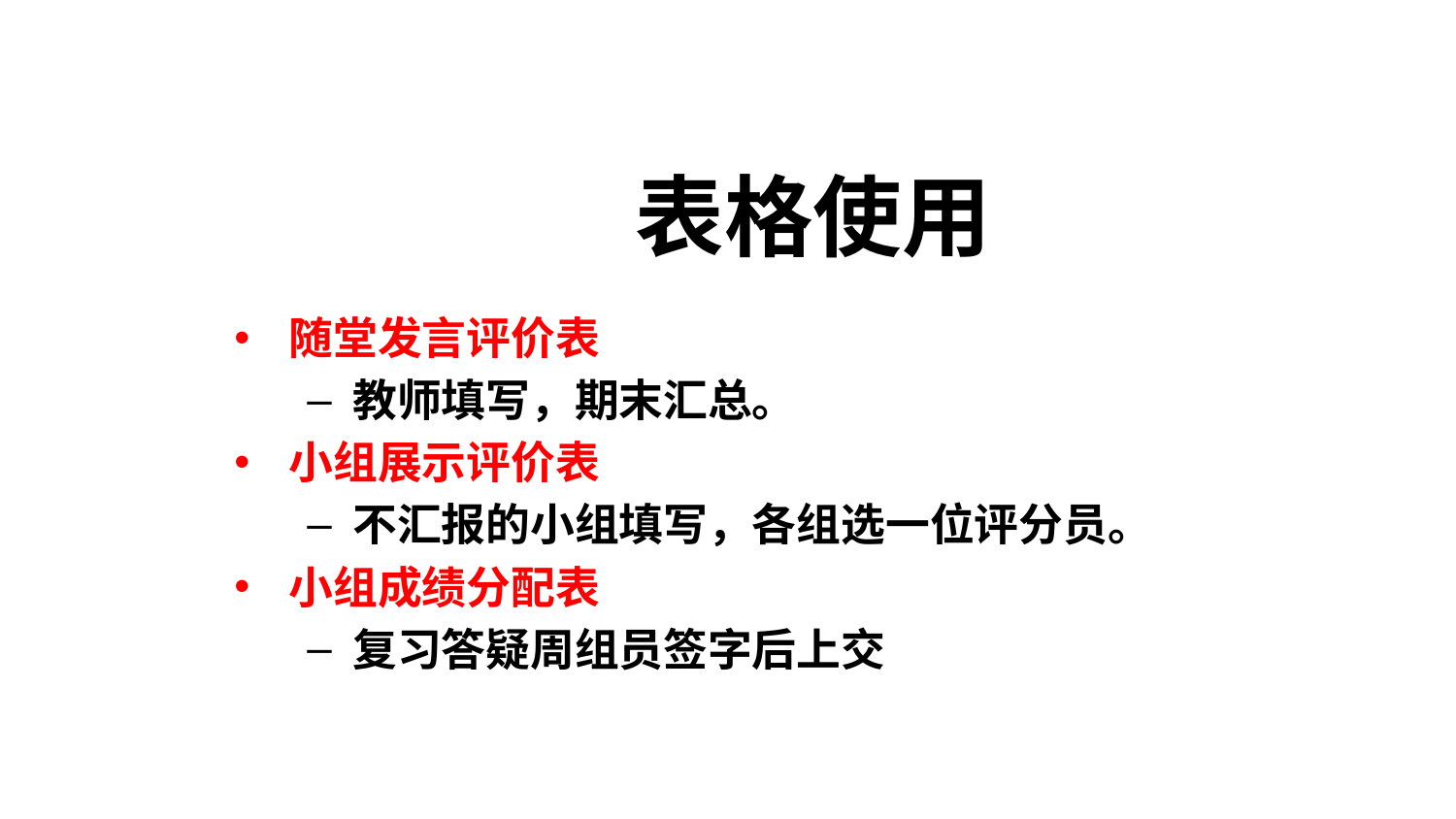

# 表格使用
随堂发言评价表
教师填写，期末汇总。
小组展示评价表
不汇报的小组填写，各组选一位评分员。
小组成绩分配表
复习答疑周组员签字后上交